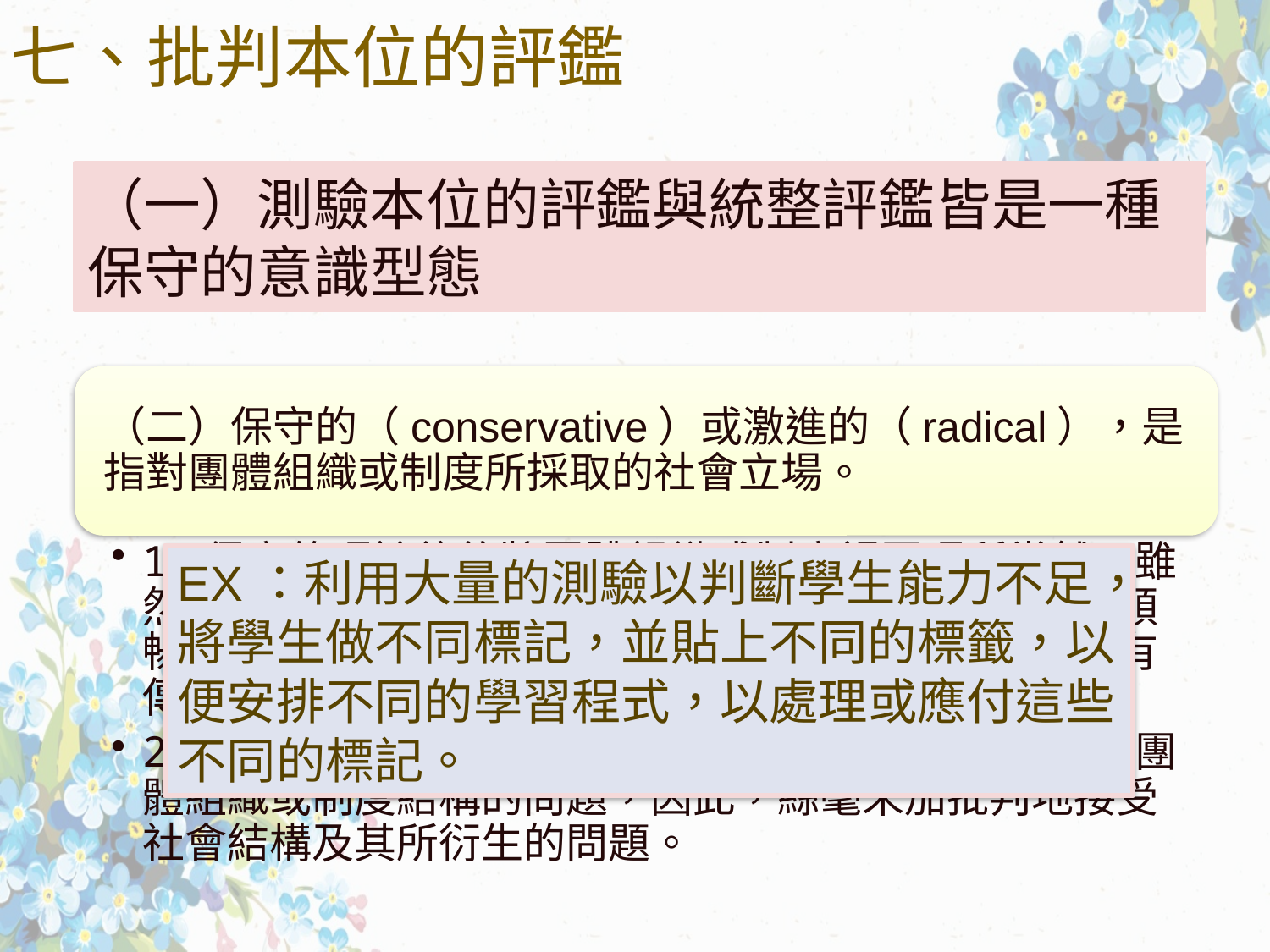

# 七、批判本位的評鑑
（一）測驗本位的評鑑與統整評鑑皆是一種保守的意識型態
（二）保守的（conservative）或激進的（radical），是指對團體組織或制度所採取的社會立場。
1.保守的理論往往將團體組織或制度視同理所當然，雖然同意透過小幅度修正改善，可以改進使其運作更為順暢，卻不願重新設計另類變通途徑，更不易改變其既有傳統。
2.保守評鑑只注意個人問題，而忽略學生分班分級等團體組織或制度結構的問題，因此，絲毫未加批判地接受社會結構及其所衍生的問題。
EX：利用大量的測驗以判斷學生能力不足，將學生做不同標記，並貼上不同的標籤，以便安排不同的學習程式，以處理或應付這些不同的標記。